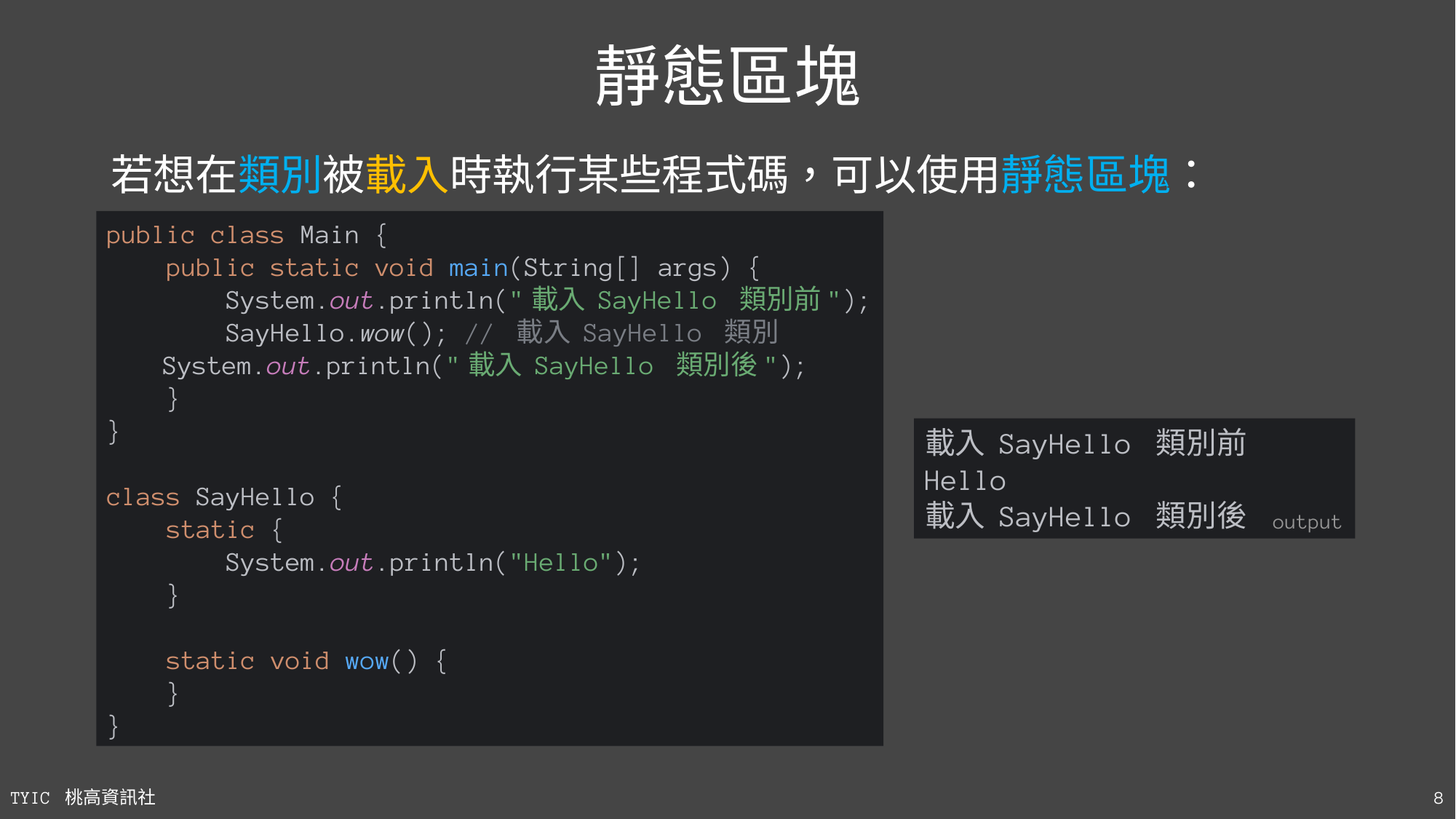

# 靜態區塊
若想在類別被載入時執行某些程式碼，可以使用靜態區塊：
public class Main {
    public static void main(String[] args) {
        System.out.println("載入 SayHello 類別前");
        SayHello.wow(); // 載入 SayHello 類別
        System.out.println("載入 SayHello 類別後");
    }
}
class SayHello {
    static {
        System.out.println("Hello");
    }
    static void wow() {
    }
}
載入 SayHello 類別前
Hello
載入 SayHello 類別後
output